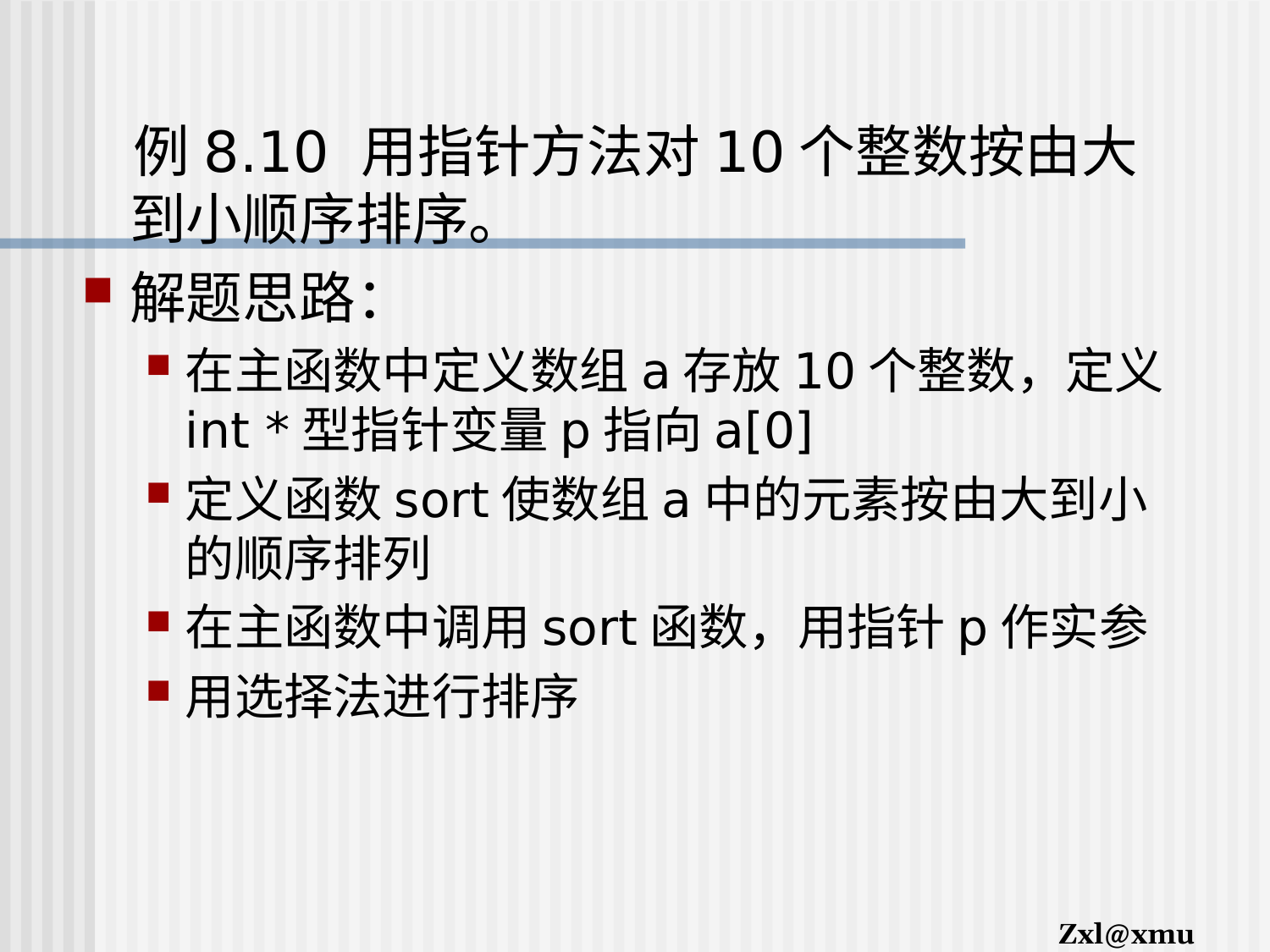

例8.10 用指针方法对10个整数按由大到小顺序排序。
解题思路：
在主函数中定义数组a存放10个整数，定义int *型指针变量p指向a[0]
定义函数sort使数组a中的元素按由大到小的顺序排列
在主函数中调用sort函数，用指针p作实参
用选择法进行排序